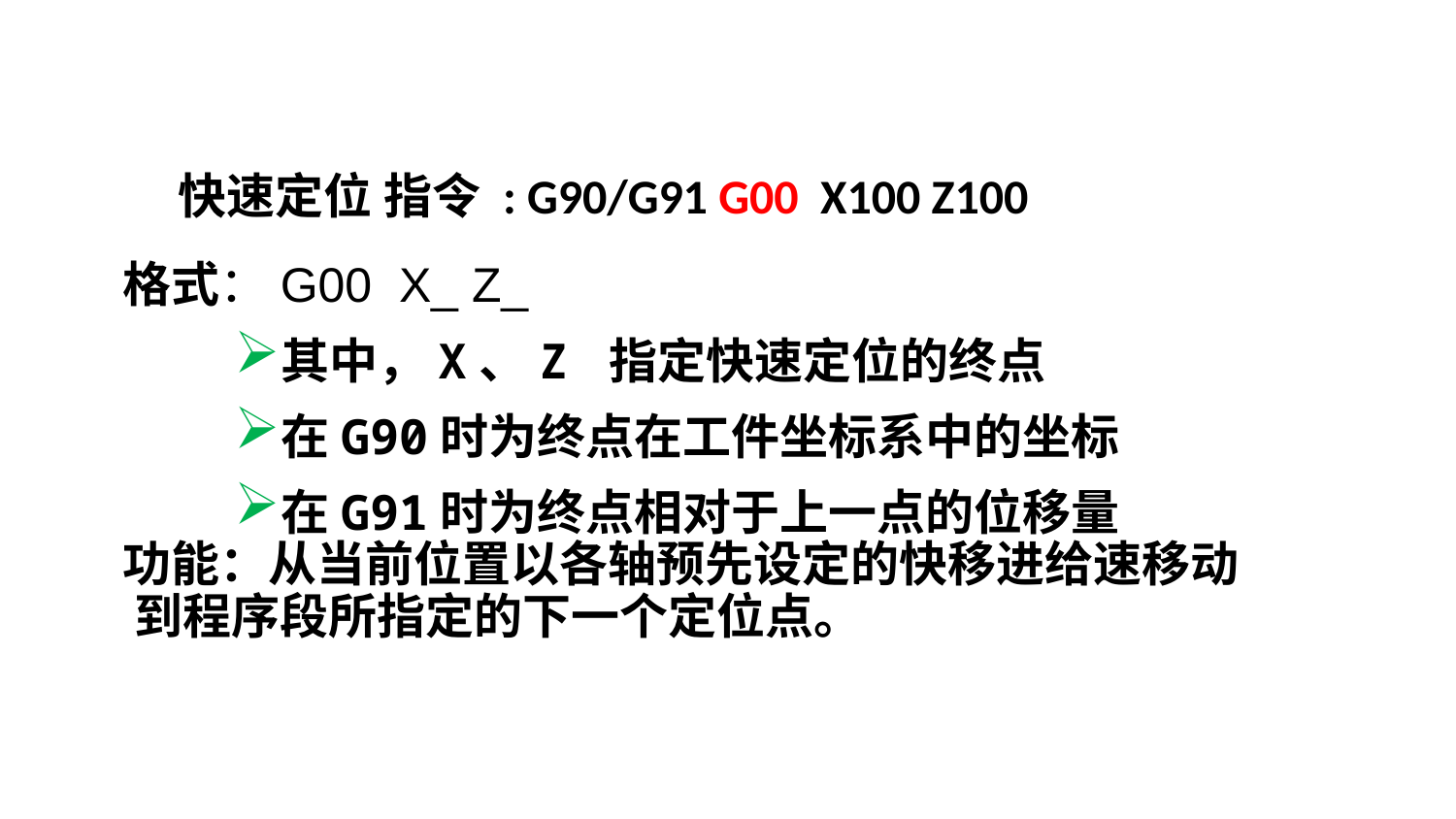

快速定位 指令 : G90/G91 G00  X100 Z100
格式：G00  X_ Z_
其中，X、Z 指定快速定位的终点
在G90时为终点在工件坐标系中的坐标
在G91时为终点相对于上一点的位移量
功能：从当前位置以各轴预先设定的快移进给速移动   到程序段所指定的下一个定位点。